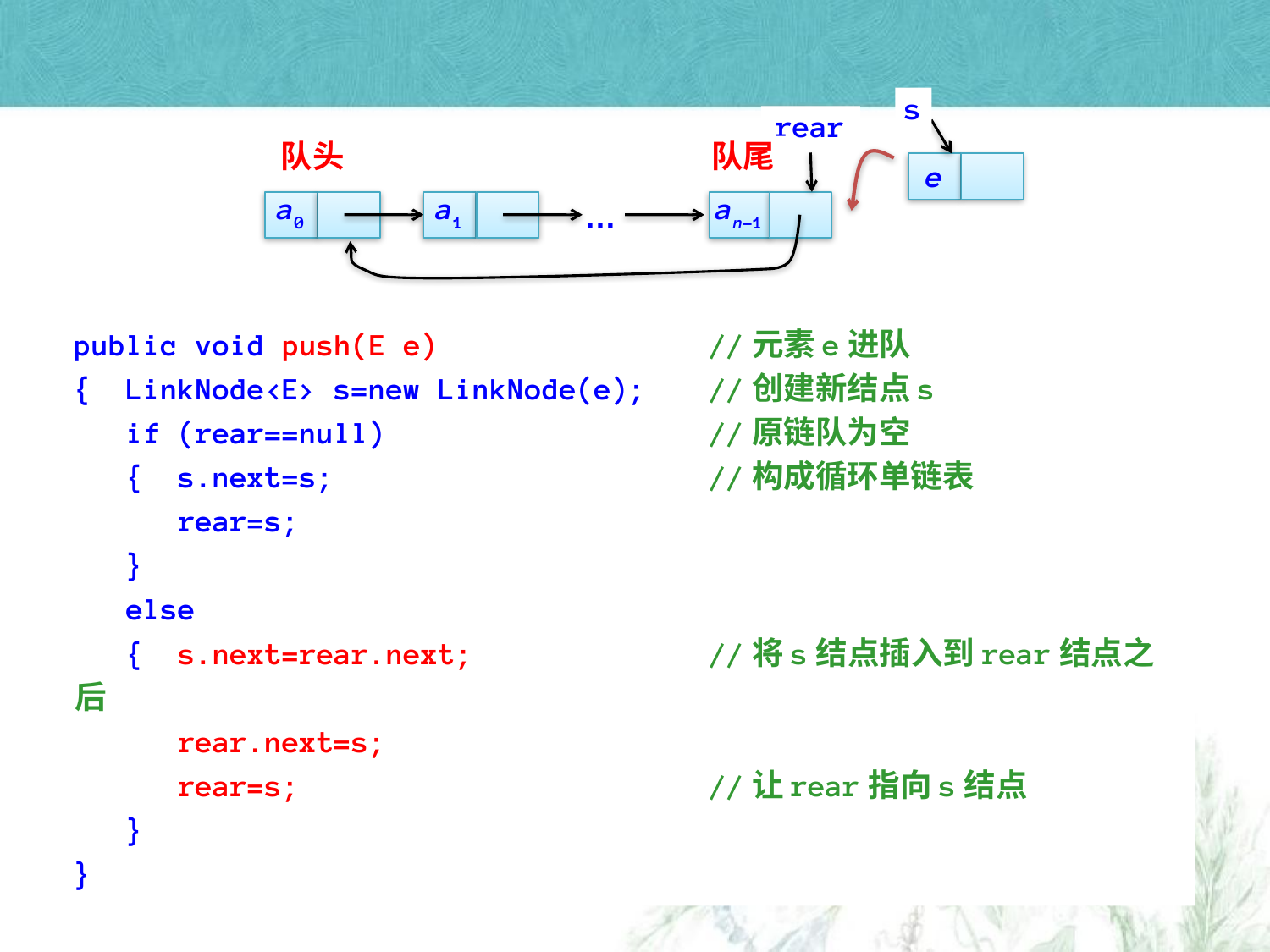

s
rear
队头
队尾
a0

a1

an-1

…

e

public void push(E e)			//元素e进队
{  LinkNode<E> s=new LinkNode(e);	//创建新结点s
   if (rear==null)			//原链队为空
   {  s.next=s;			//构成循环单链表
      rear=s;
   }
   else
   {  s.next=rear.next;		//将s结点插入到rear结点之后
      rear.next=s;
      rear=s;				//让rear指向s结点
   }
}